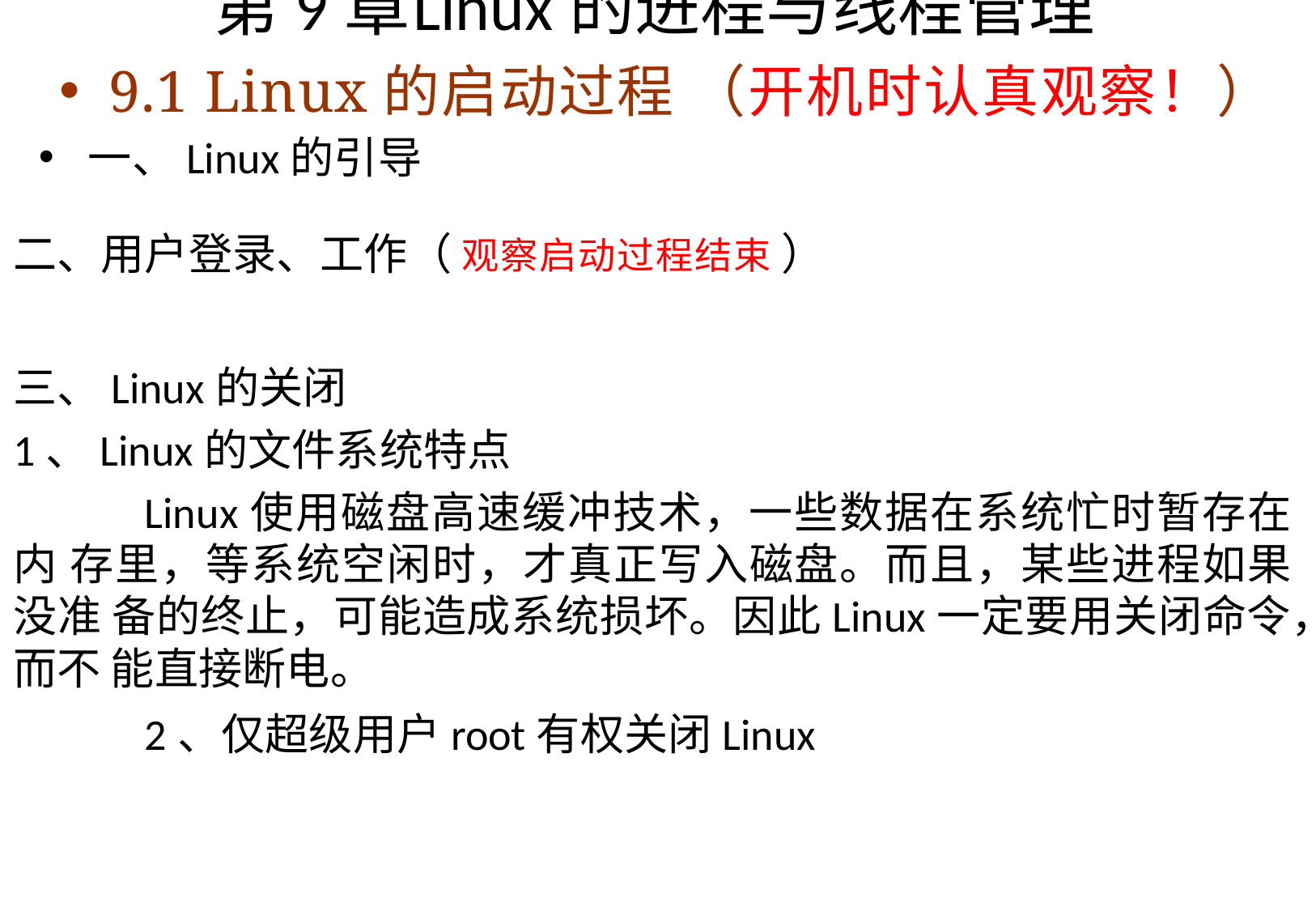

# 第9章	Linux的进程与线程管理
9.1 Linux的启动过程 （开机时认真观察！）
一、Linux的引导
二、用户登录、工作（ 观察启动过程结束 ）

三、Linux的关闭
1、Linux的文件系统特点
Linux使用磁盘高速缓冲技术，一些数据在系统忙时暂存在内 存里，等系统空闲时，才真正写入磁盘。而且，某些进程如果没准 备的终止，可能造成系统损坏。因此Linux一定要用关闭命令，而不 能直接断电。
2、仅超级用户root有权关闭Linux